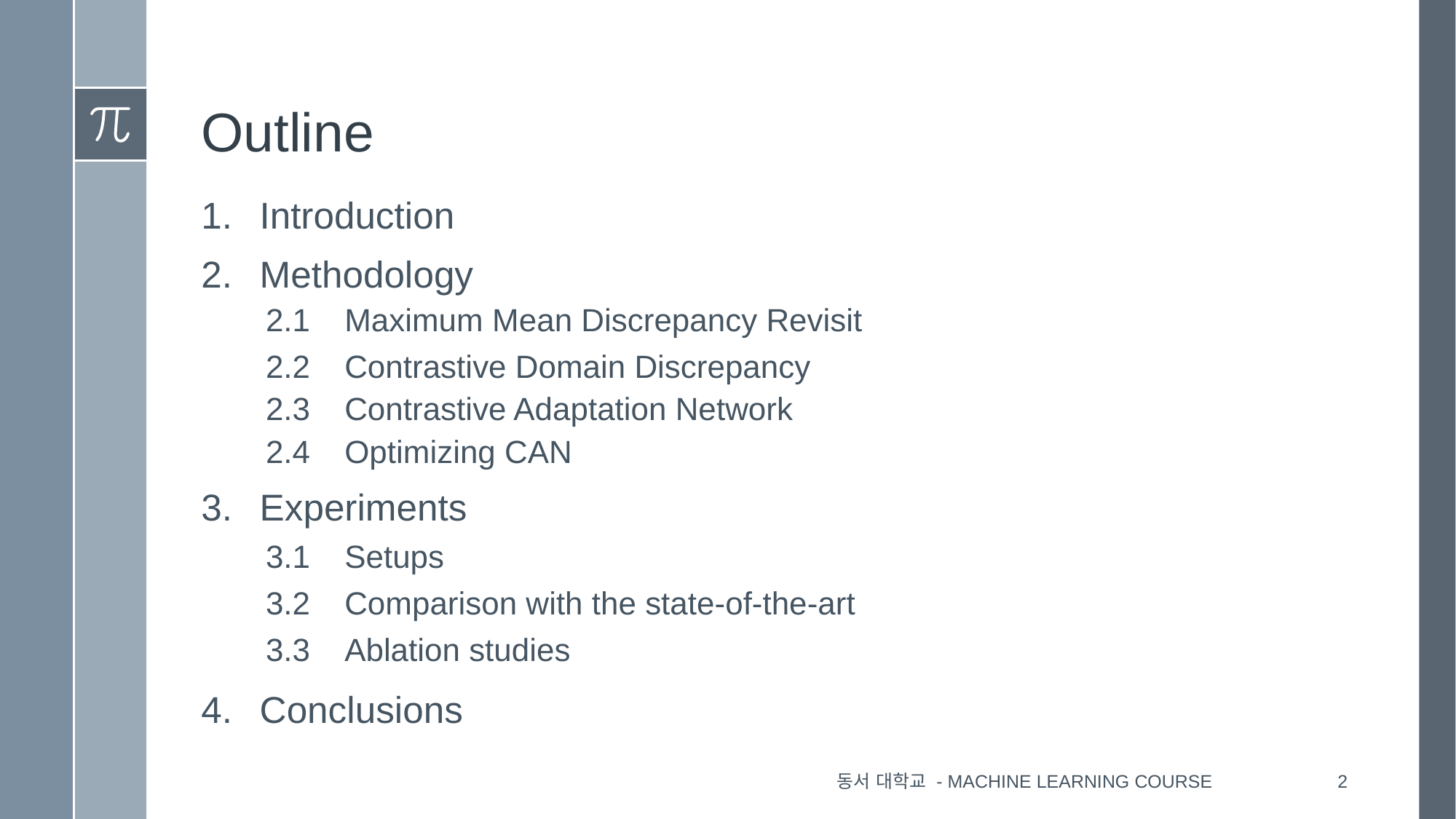

# Outline
Introduction
Methodology
2.1	Maximum Mean Discrepancy Revisit
2.2	Contrastive Domain Discrepancy
2.3	Contrastive Adaptation Network
2.4	Optimizing CAN
Experiments
3.1	Setups
3.2	Comparison with the state-of-the-art
3.3	Ablation studies
Conclusions
동서 대학교 - Machine Learning Course
2